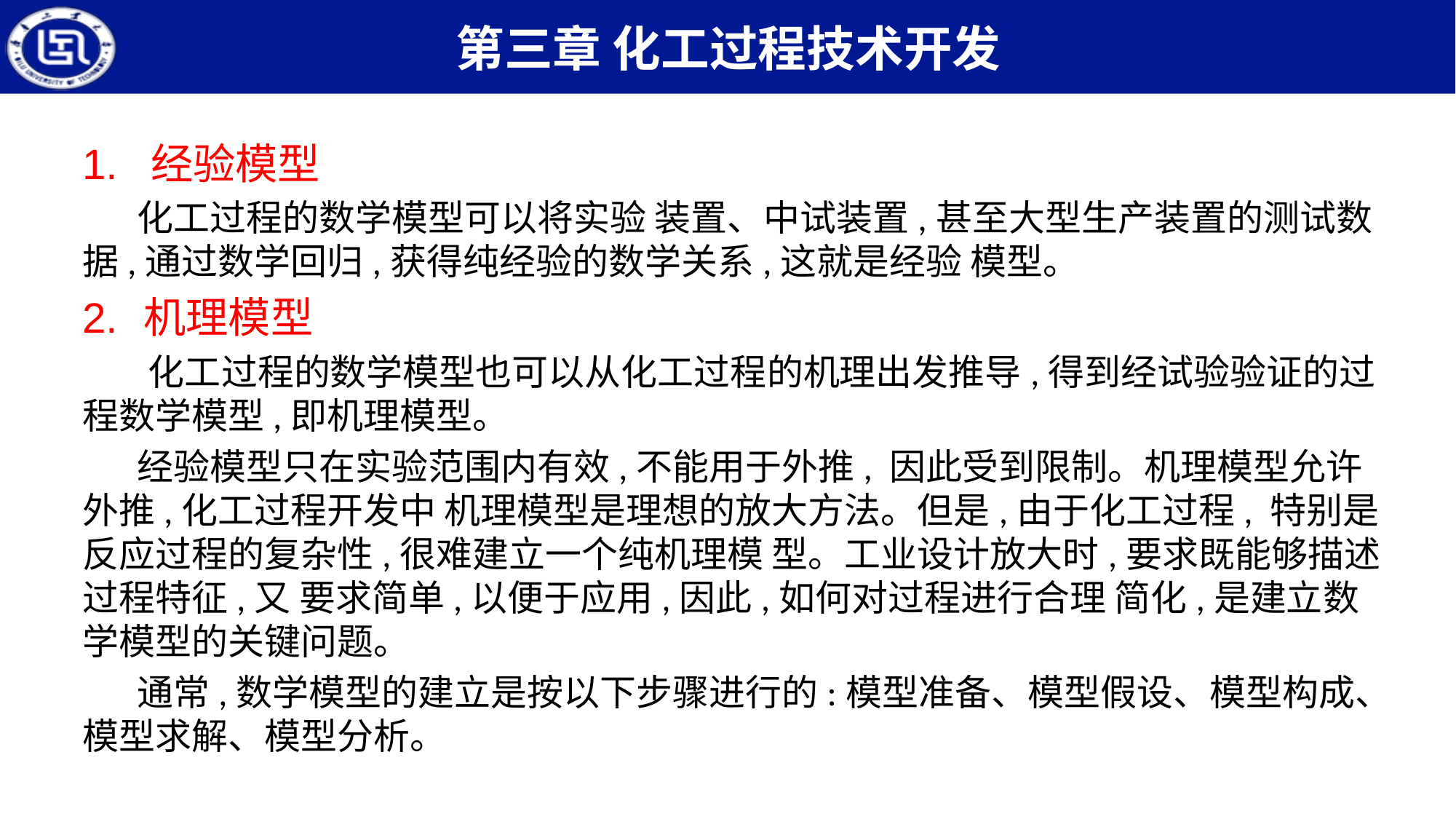

经验模型
化工过程的数学模型可以将实验 装置、中试装置,甚至大型生产装置的测试数据,通过数学回归,获得纯经验的数学关系,这就是经验 模型。
机理模型
       化工过程的数学模型也可以从化工过程的机理出发推导,得到经试验验证的过程数学模型,即机理模型。
经验模型只在实验范围内有效,不能用于外推, 因此受到限制。机理模型允许外推,化工过程开发中 机理模型是理想的放大方法。但是,由于化工过程, 特别是反应过程的复杂性,很难建立一个纯机理模 型。工业设计放大时,要求既能够描述过程特征,又 要求简单,以便于应用,因此,如何对过程进行合理 简化,是建立数学模型的关键问题。
通常,数学模型的建立是按以下步骤进行的:模型准备、模型假设、模型构成、模型求解、模型分析。